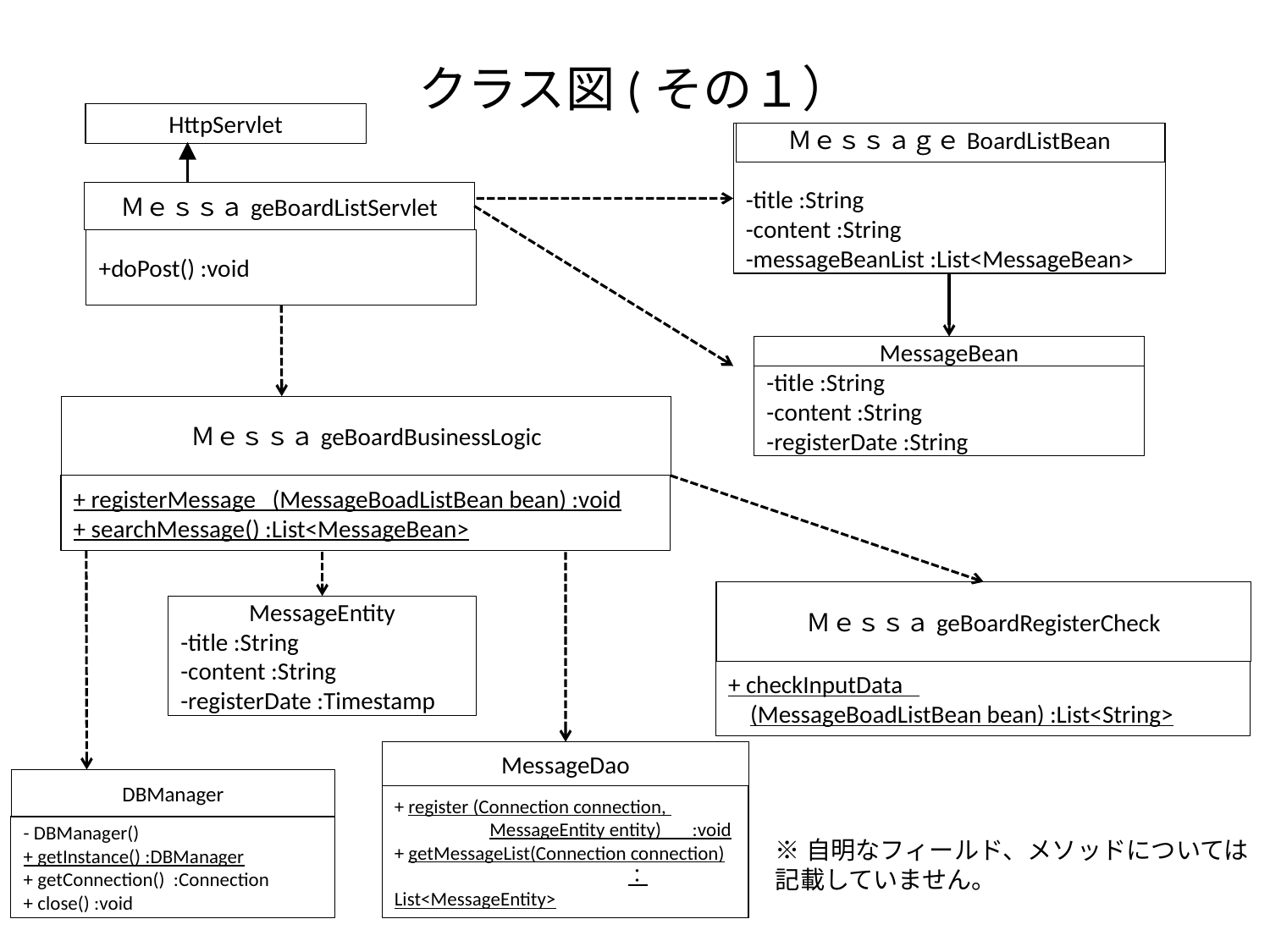

# クラス図(その１）
HttpServlet
ＭｅｓｓａｇｅBoardListBean

-title :String
-content :String
-messageBeanList :List<MessageBean>

ＭｅｓｓａgeBoardListServlet
+doPost() :void
MessageBean
-title :String
-content :String
-registerDate :String

ＭｅｓｓａgeBoardBusinessLogic
+ registerMessage   (MessageBoadListBean bean) :void
+ searchMessage() :List<MessageBean>
ＭｅｓｓａgeBoardRegisterCheck
+ checkInputData
    (MessageBoadListBean bean) :List<String>
MessageEntity
-title :String
-content :String
-registerDate :Timestamp
MessageDao
+ register (Connection connection,
　                MessageEntity entity)       :void
+ getMessageList(Connection connection)
　　　　　　　　　　　　：List<MessageEntity>
DBManager
- DBManager()
+ getInstance() :DBManager
+ getConnection()  :Connection
+ close() :void
※自明なフィールド、メソッドについては
記載していません。